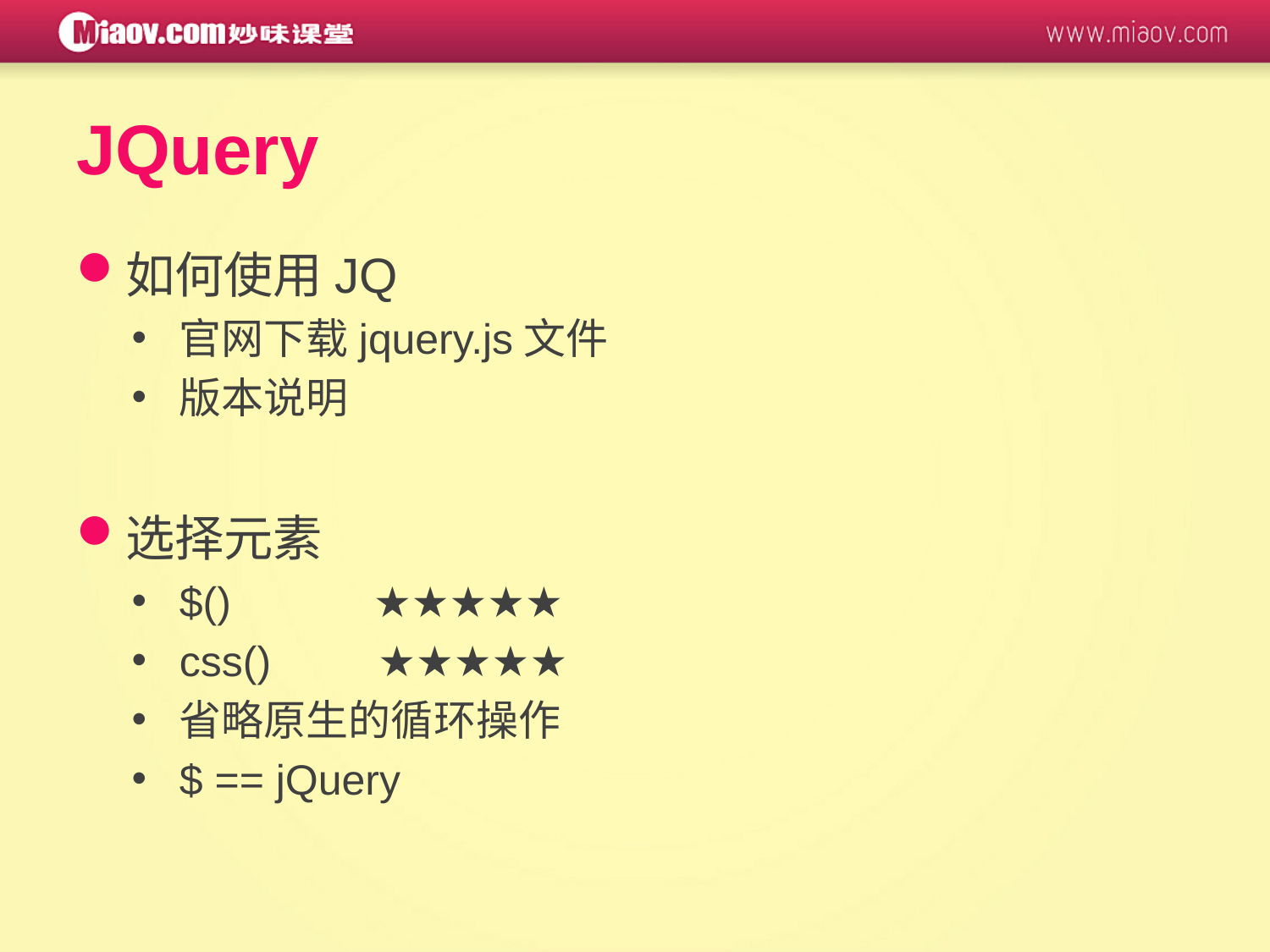

# JQuery
如何使用JQ
官网下载jquery.js文件
版本说明

选择元素
$()            ★★★★★
css()         ★★★★★
省略原生的循环操作
$ == jQuery